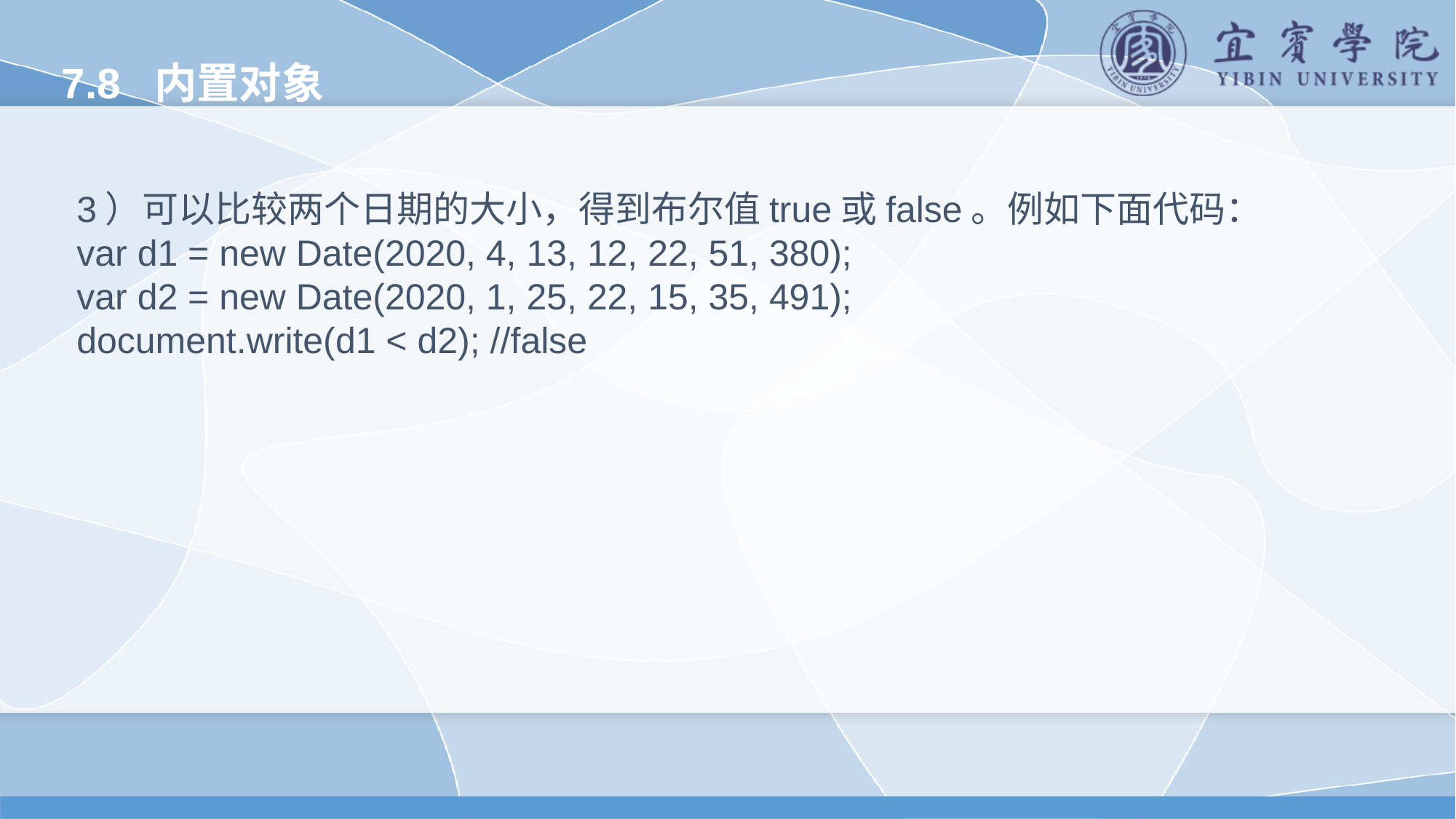

7.8  内置对象
3）可以比较两个日期的大小，得到布尔值true或false。例如下面代码：
var d1 = new Date(2020, 4, 13, 12, 22, 51, 380);
var d2 = new Date(2020, 1, 25, 22, 15, 35, 491);
document.write(d1 < d2); //false